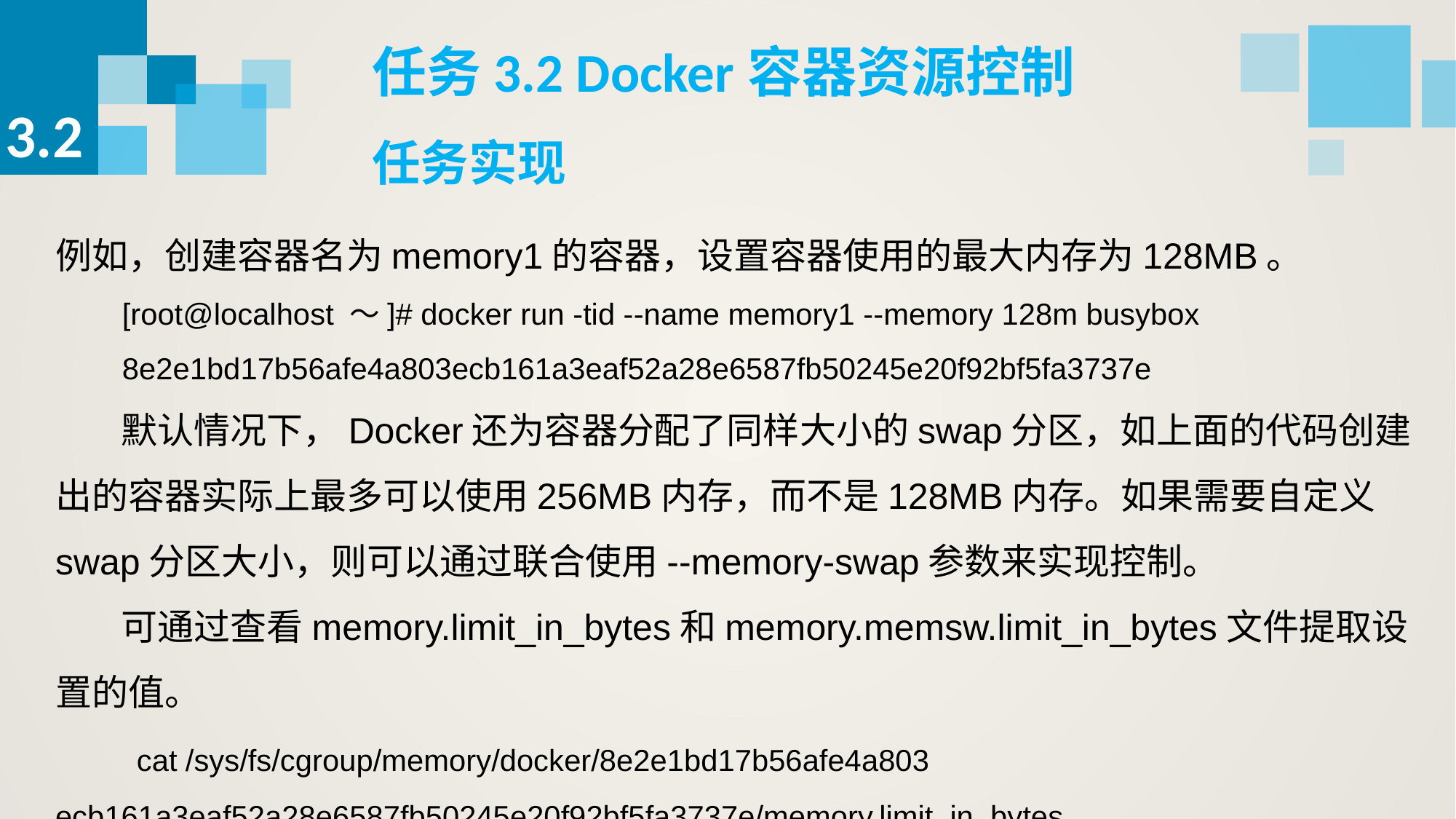

任务3.2 Docker容器资源控制
3.2
任务实现
例如，创建容器名为memory1的容器，设置容器使用的最大内存为128MB。
        [root@localhost ～]# docker run -tid --name memory1 --memory 128m busybox
        8e2e1bd17b56afe4a803ecb161a3eaf52a28e6587fb50245e20f92bf5fa3737e
       默认情况下，Docker还为容器分配了同样大小的swap分区，如上面的代码创建出的容器实际上最多可以使用256MB内存，而不是128MB内存。如果需要自定义swap分区大小，则可以通过联合使用--memory-swap参数来实现控制。
       可通过查看memory.limit_in_bytes和memory.memsw.limit_in_bytes文件提取设置的值。
        cat /sys/fs/cgroup/memory/docker/8e2e1bd17b56afe4a803 ecb161a3eaf52a28e6587fb50245e20f92bf5fa3737e/memory.limit_in_bytes